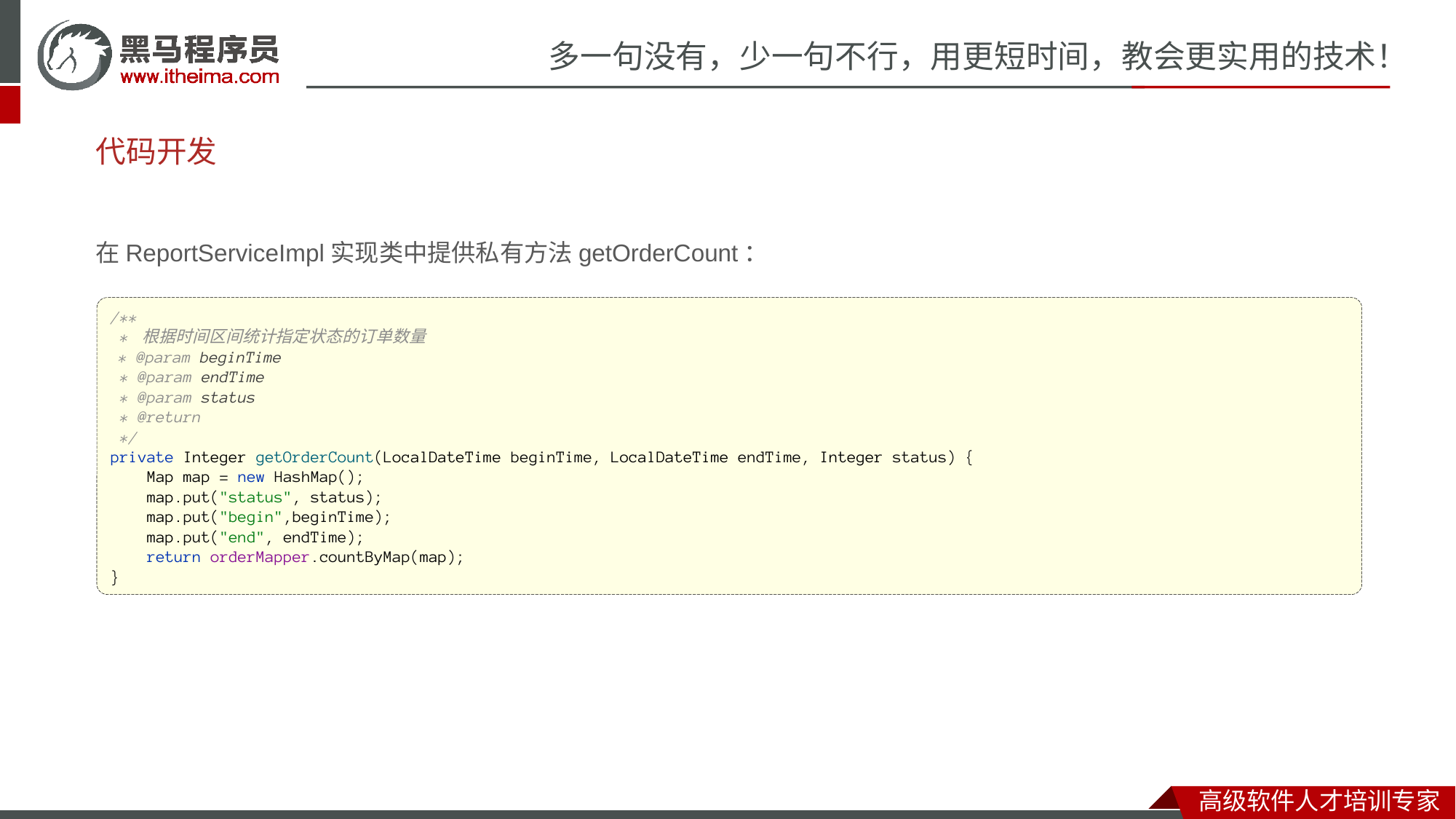

# 代码开发
在ReportServiceImpl实现类中提供私有方法getOrderCount：
/**
 * 根据时间区间统计指定状态的订单数量
 * @param beginTime
 * @param endTime
 * @param status
 * @return
 */
private Integer getOrderCount(LocalDateTime beginTime, LocalDateTime endTime, Integer status) {
    Map map = new HashMap();
    map.put("status", status);
    map.put("begin",beginTime);
    map.put("end", endTime);
    return orderMapper.countByMap(map);
}